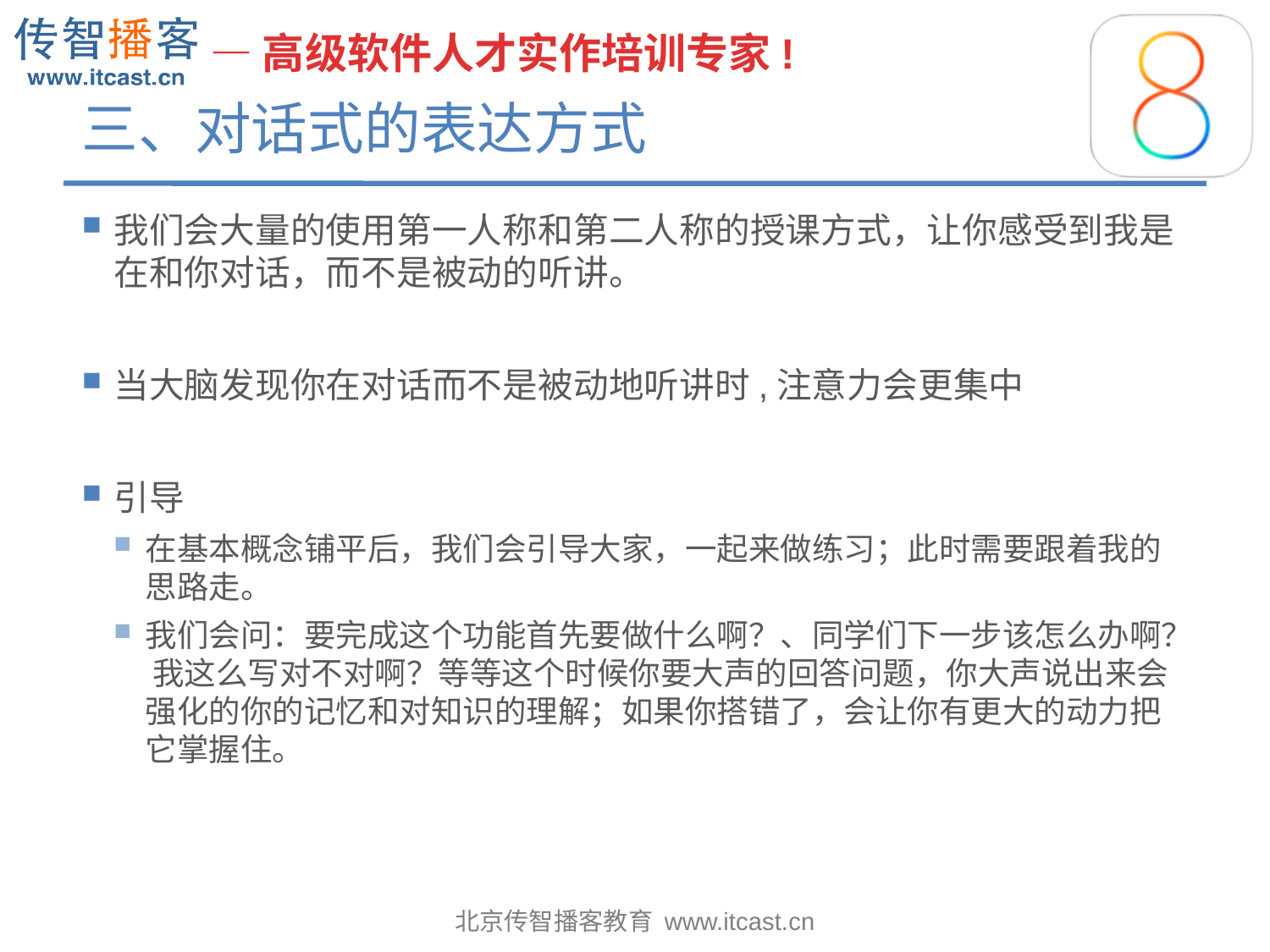

# 三、对话式的表达方式
我们会大量的使用第一人称和第二人称的授课方式，让你感受到我是在和你对话，而不是被动的听讲。

当大脑发现你在对话而不是被动地听讲时,注意力会更集中

引导
在基本概念铺平后，我们会引导大家，一起来做练习；此时需要跟着我的思路走。
我们会问：要完成这个功能首先要做什么啊？、同学们下一步该怎么办啊？ 我这么写对不对啊？等等这个时候你要大声的回答问题，你大声说出来会强化的你的记忆和对知识的理解；如果你搭错了，会让你有更大的动力把它掌握住。